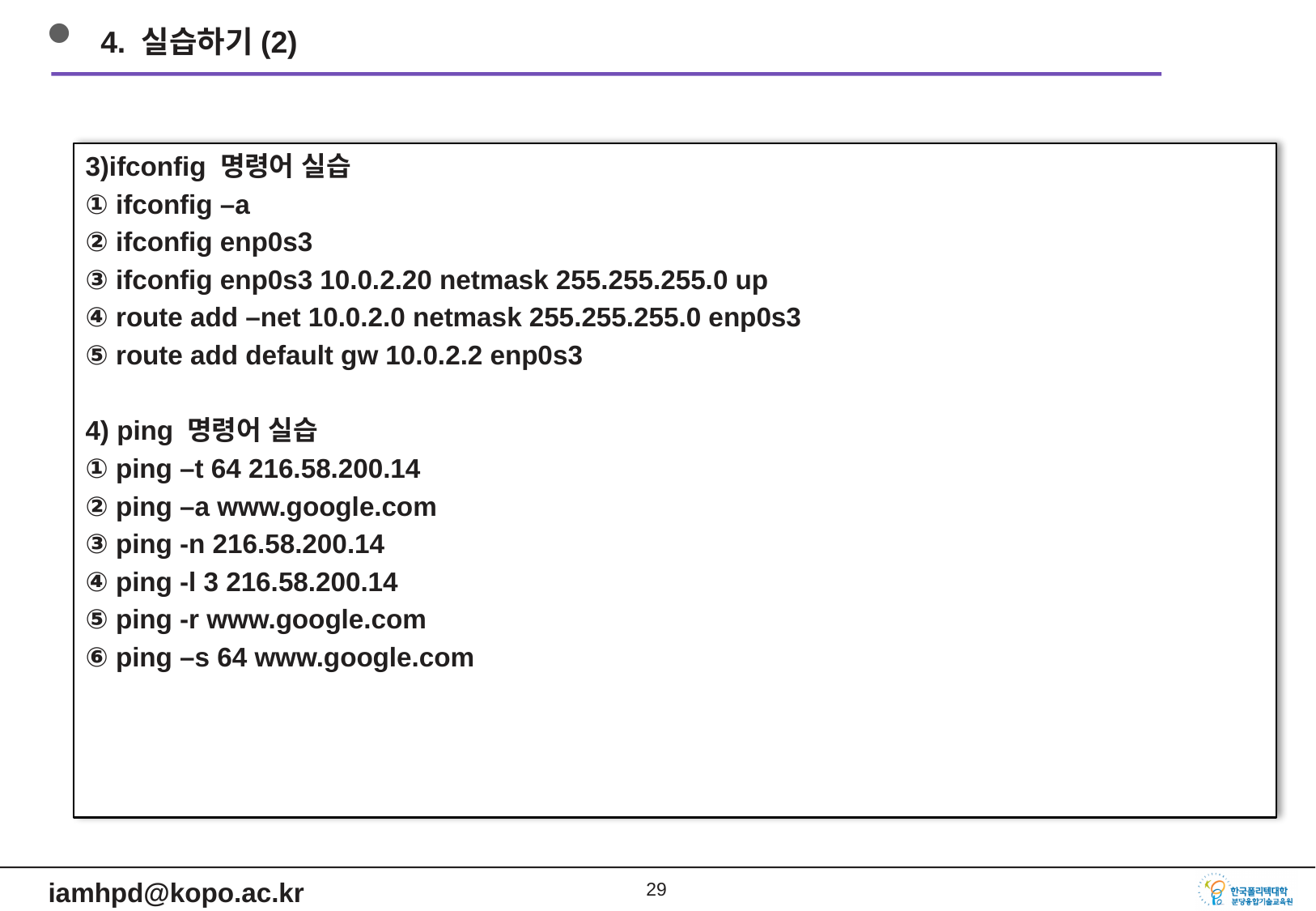

4. 실습하기(2)
3)ifconfig 명령어 실습
① ifconfig –a
② ifconfig enp0s3
③ ifconfig enp0s3 10.0.2.20 netmask 255.255.255.0 up
④ route add –net 10.0.2.0 netmask 255.255.255.0 enp0s3
⑤ route add default gw 10.0.2.2 enp0s3

4) ping 명령어 실습
① ping –t 64 216.58.200.14
② ping –a www.google.com
③ ping -n 216.58.200.14
④ ping -l 3 216.58.200.14
⑤ ping -r www.google.com
⑥ ping –s 64 www.google.com

29